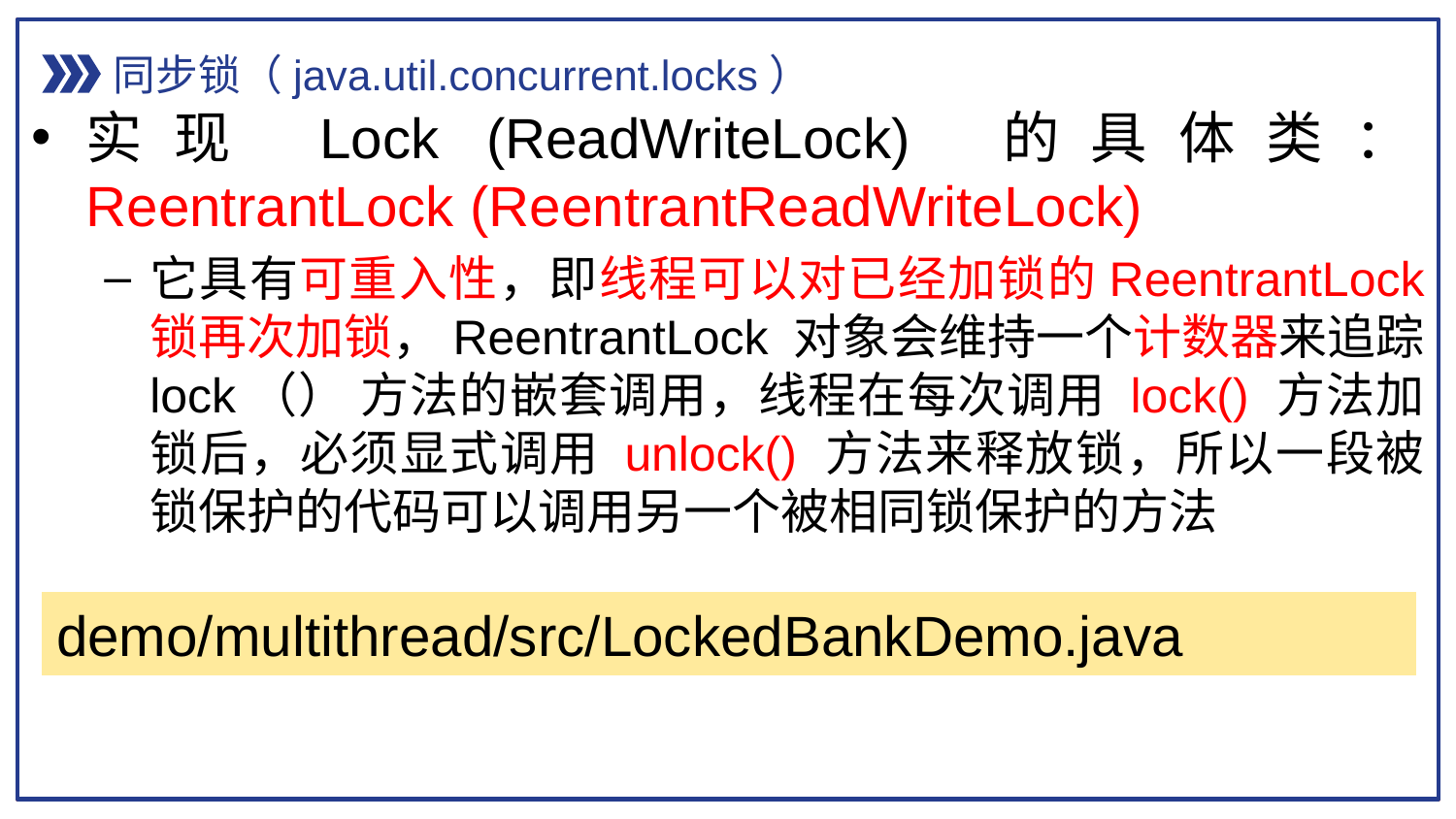

同步锁（java.util.concurrent.locks）

实现 Lock (ReadWriteLock) 的具体类：ReentrantLock (ReentrantReadWriteLock)
它具有可重入性，即线程可以对已经加锁的ReentrantLock 锁再次加锁，ReentrantLock 对象会维持一个计数器来追踪 lock（） 方法的嵌套调用，线程在每次调用 lock() 方法加锁后，必须显式调用 unlock() 方法来释放锁，所以一段被锁保护的代码可以调用另一个被相同锁保护的方法
demo/multithread/src/LockedBankDemo.java